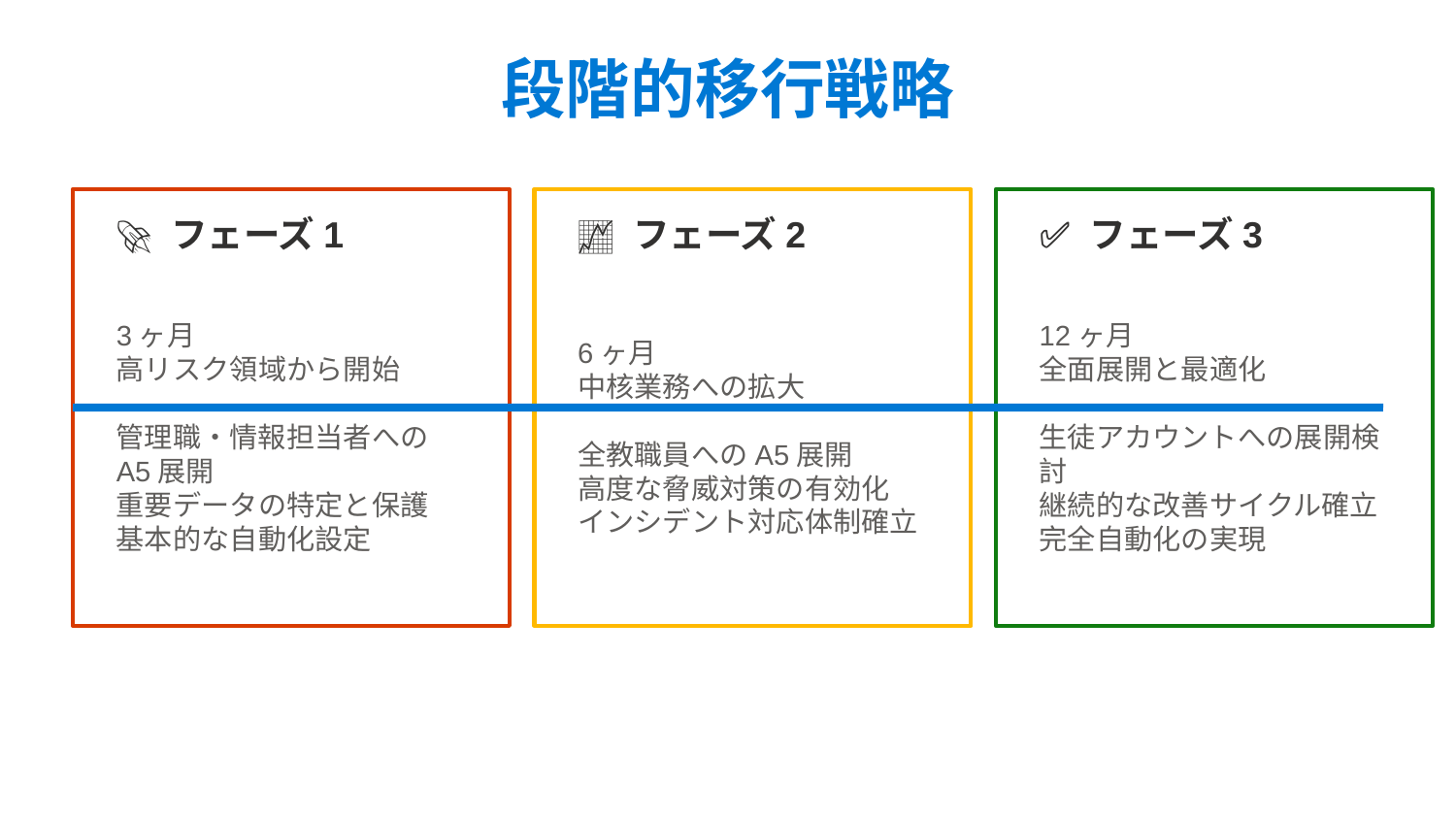

段階的移行戦略

🚀 フェーズ1
📈 フェーズ2
✅ フェーズ3
3ヶ月
高リスク領域から開始

管理職・情報担当者へのA5展開
重要データの特定と保護
基本的な自動化設定
6ヶ月
中核業務への拡大

全教職員へのA5展開
高度な脅威対策の有効化
インシデント対応体制確立
12ヶ月
全面展開と最適化

生徒アカウントへの展開検討
継続的な改善サイクル確立
完全自動化の実現